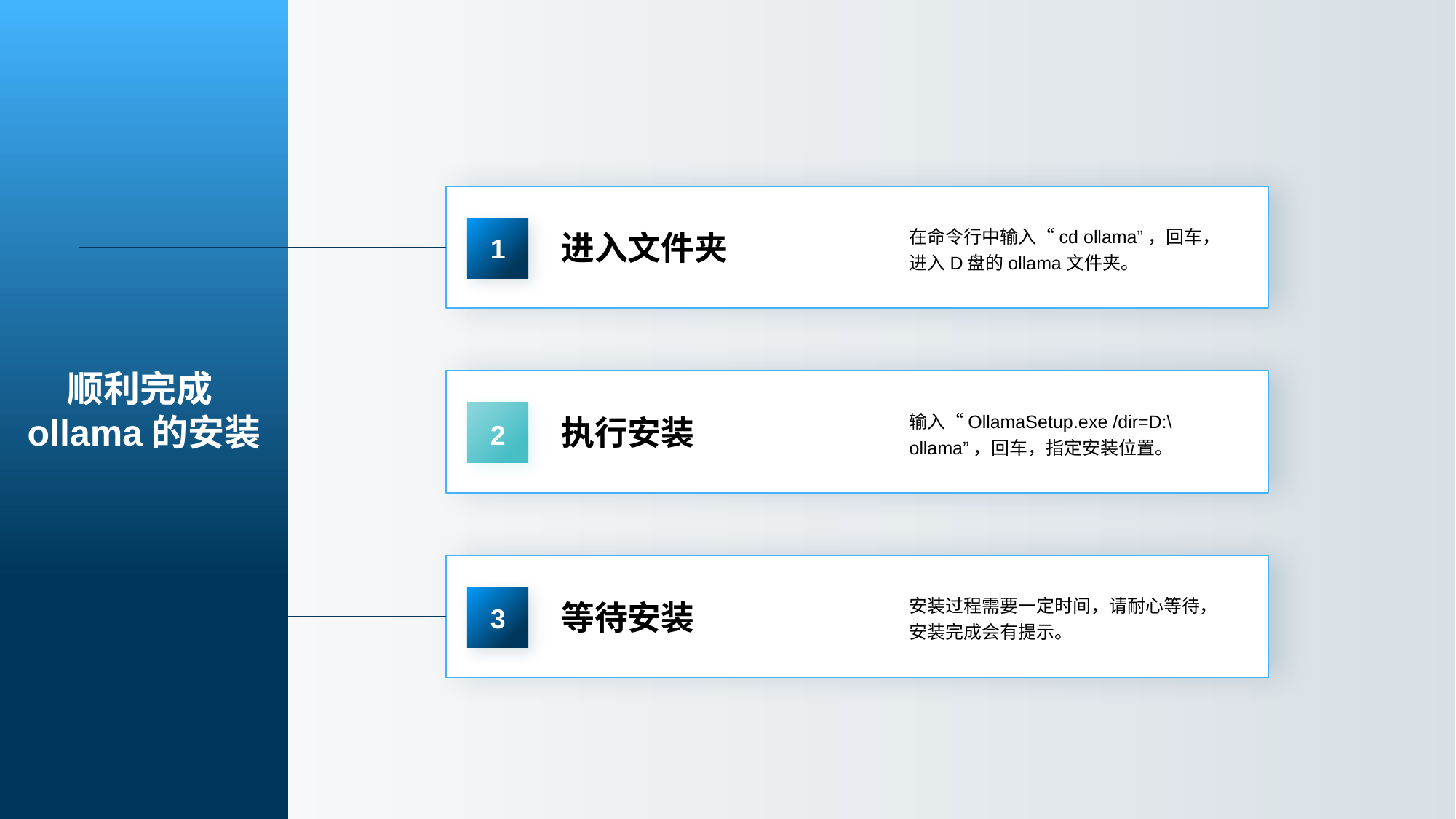

顺利完成ollama的安装

进入文件夹
在命令行中输入“cd ollama”，回车，进入D盘的ollama文件夹。
1

执行安装
输入“OllamaSetup.exe /dir=D:\ollama”，回车，指定安装位置。
2

等待安装
安装过程需要一定时间，请耐心等待，安装完成会有提示。
3
# 安装方法